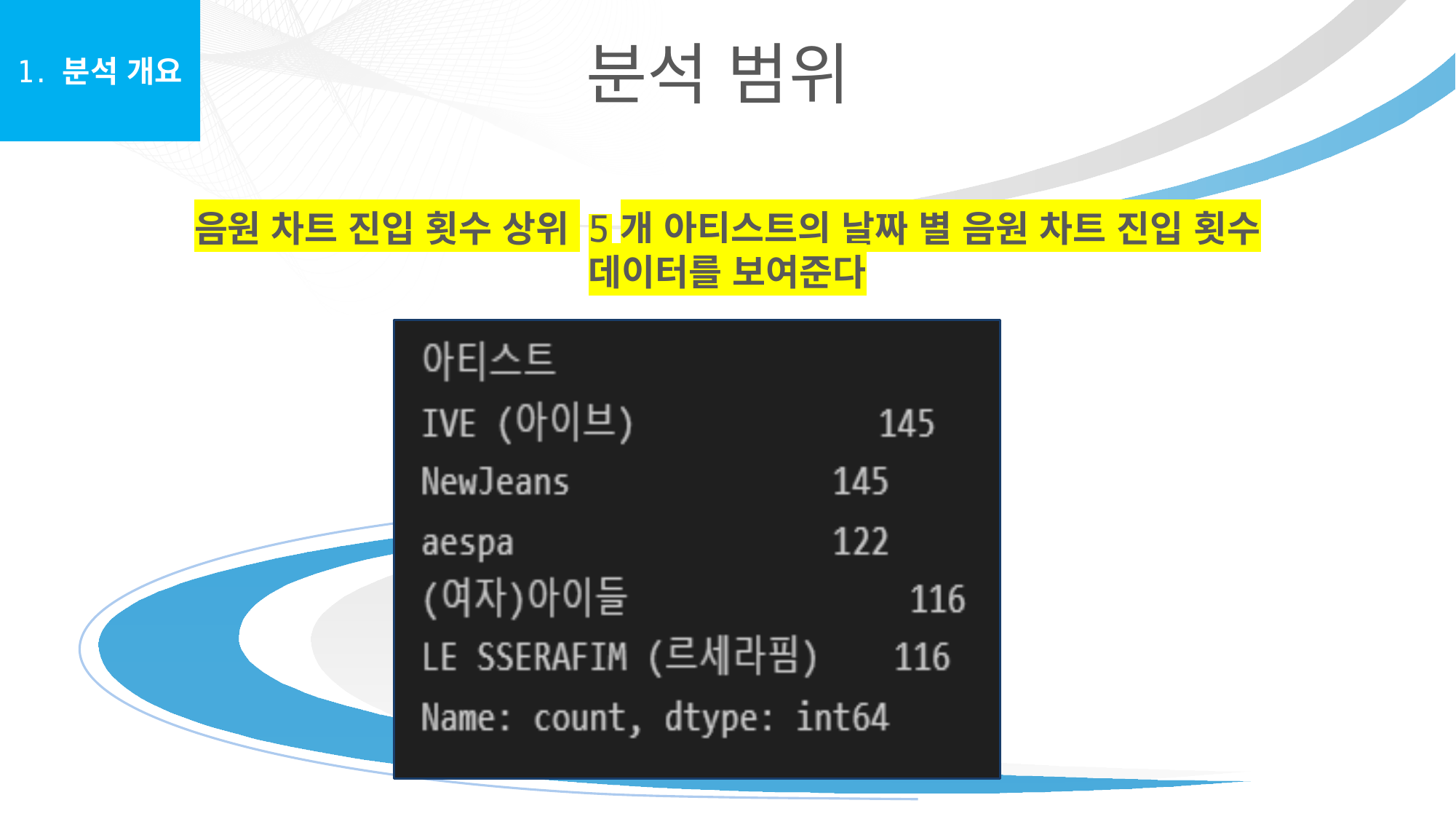

1. 분석 개요
분석 범위
# 음원 차트 진입 횟수 상위 5개 아티스트의 날짜 별 음원 차트 진입 횟수 데이터를 보여준다